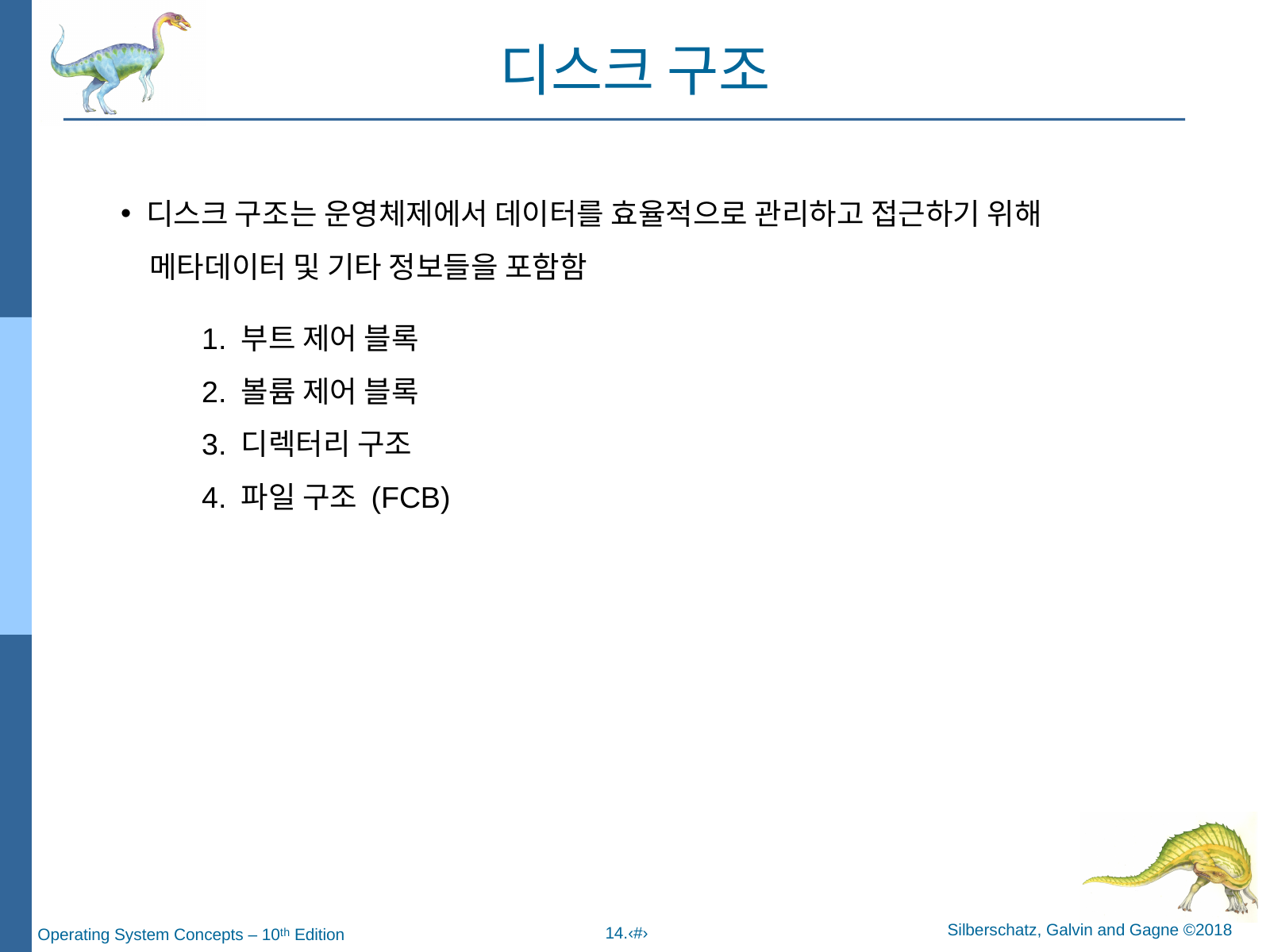

디스크 구조

디스크 구조는 운영체제에서 데이터를 효율적으로 관리하고 접근하기 위해
       메타데이터 및 기타 정보들을 포함함
 부트 제어 블록
 볼륨 제어 블록
 디렉터리 구조
 파일 구조 (FCB)

Silberschatz, Galvin and Gagne ©2018
14.‹#›
Operating System Concepts – 10ᵗʰ Edition